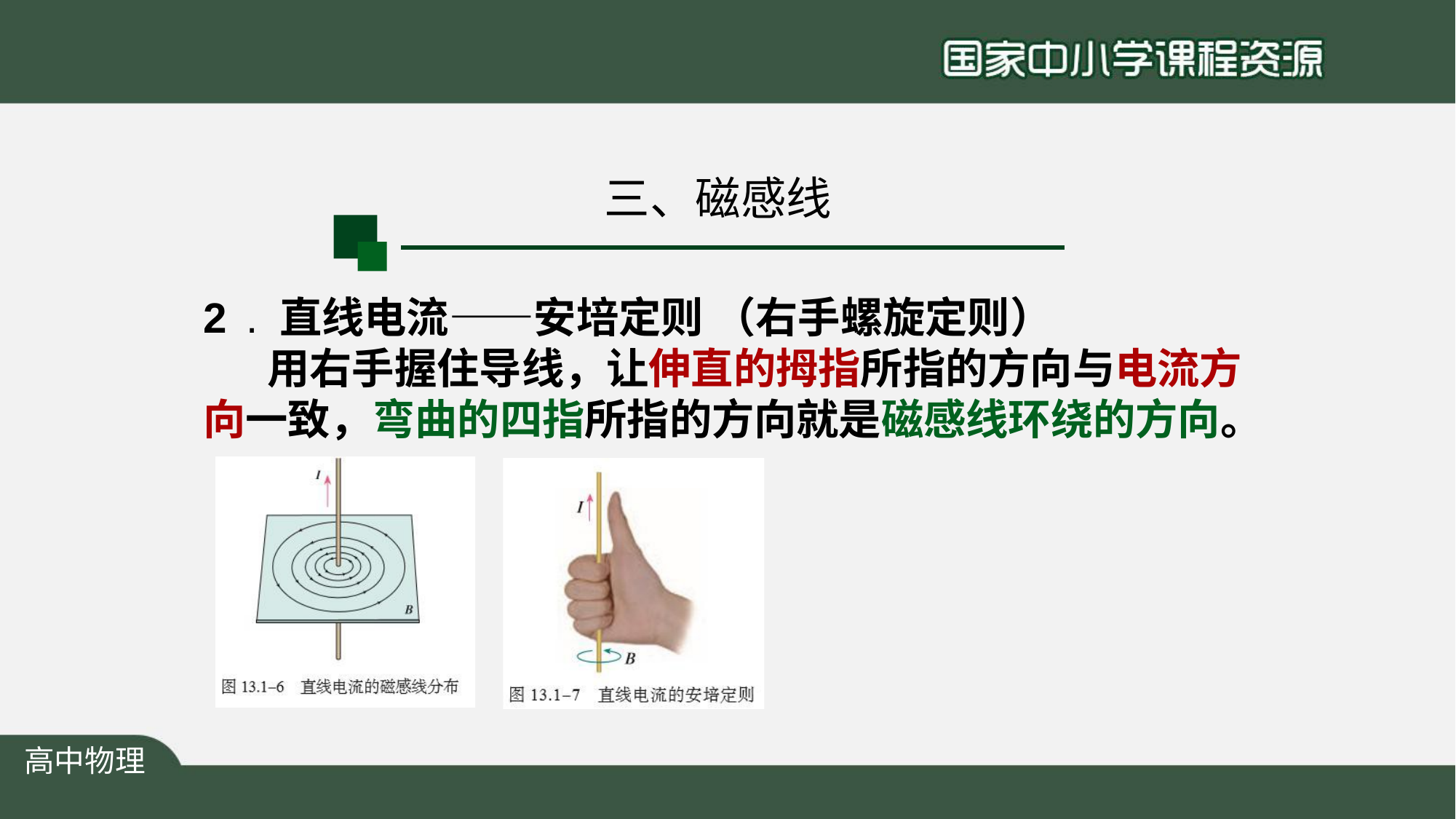

# 三、磁感线

2	. 直线电流——安培定则 （右手螺旋定则）
用右手握住导线，让伸直的拇指所指的方向与电流方 向一致，弯曲的四指所指的方向就是磁感线环绕的方向。

高中物理